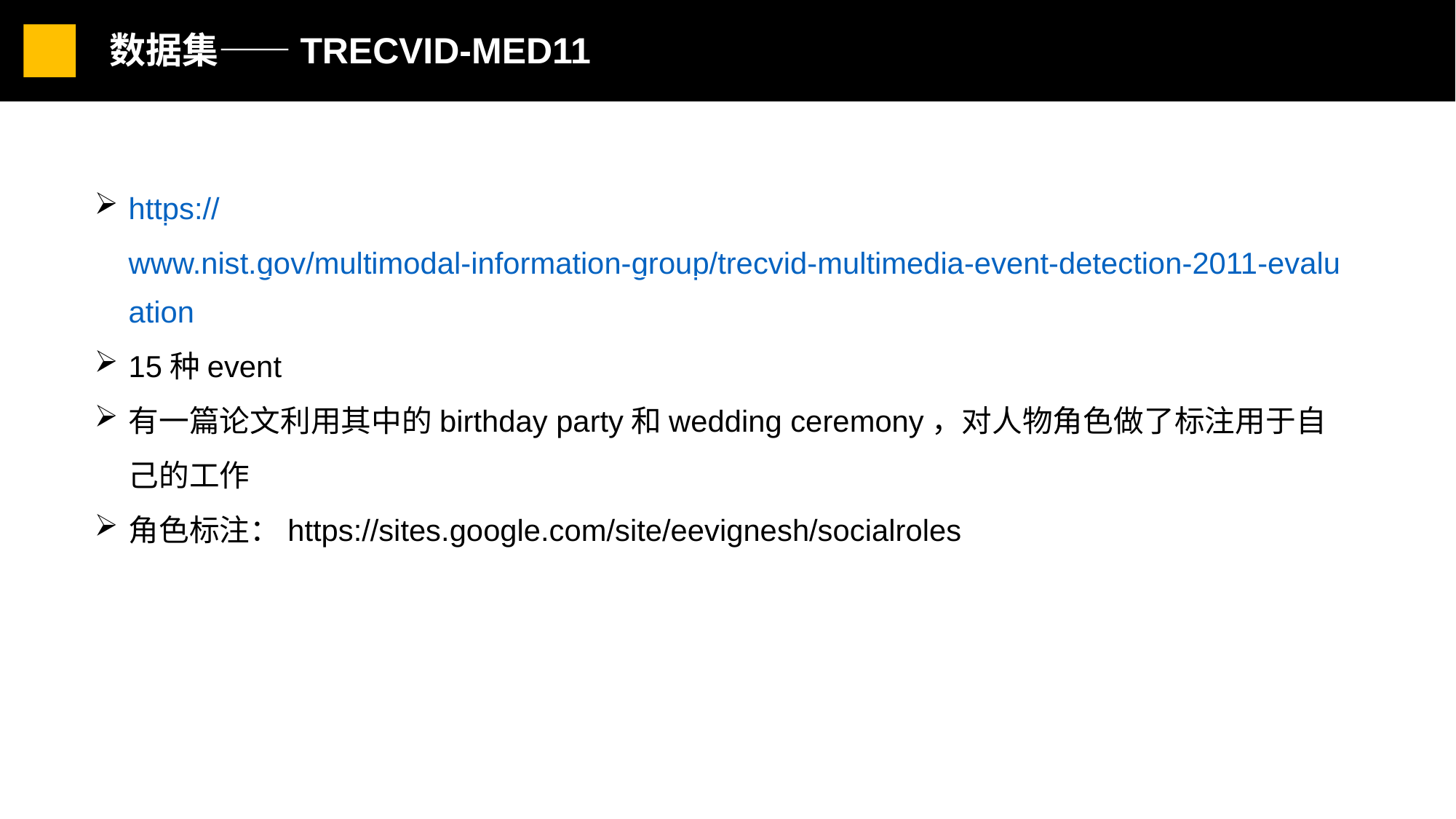

数据集——TRECVID-MED11
https://www.nist.gov/multimodal-information-group/trecvid-multimedia-event-detection-2011-evaluation
15种event
有一篇论文利用其中的birthday party和wedding ceremony，对人物角色做了标注用于自己的工作
角色标注：https://sites.google.com/site/eevignesh/socialroles